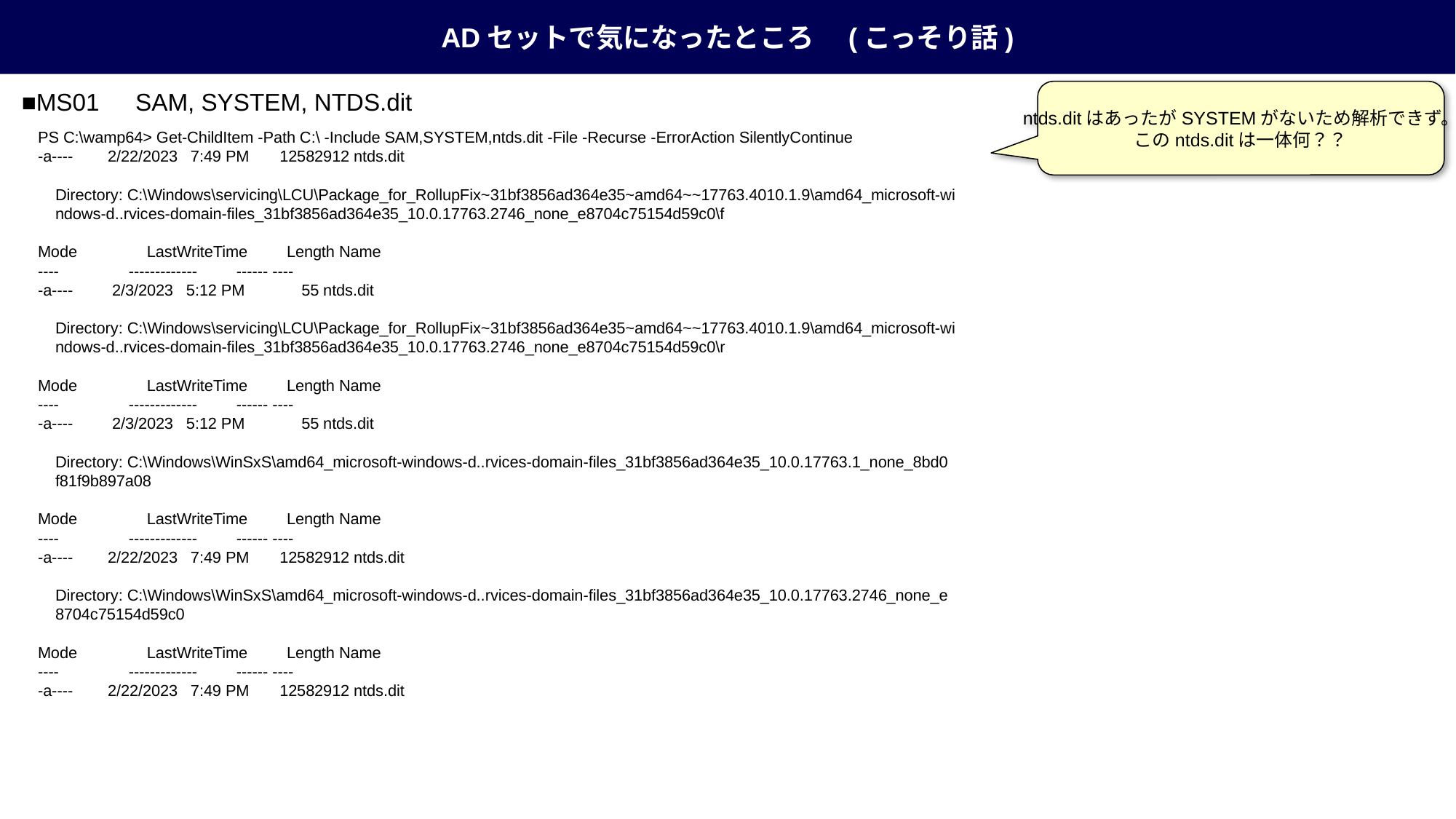

ADセットで気になったところ　(こっそり話)
■MS01　SAM, SYSTEM, NTDS.dit
ntds.ditはあったがSYSTEMがないため解析できず。
このntds.ditは一体何？？
PS C:\wamp64> Get-ChildItem -Path C:\ -Include SAM,SYSTEM,ntds.dit -File -Recurse -ErrorAction SilentlyContinue
-a----        2/22/2023   7:49 PM       12582912 ntds.dit

    Directory: C:\Windows\servicing\LCU\Package_for_RollupFix~31bf3856ad364e35~amd64~~17763.4010.1.9\amd64_microsoft-wi
    ndows-d..rvices-domain-files_31bf3856ad364e35_10.0.17763.2746_none_e8704c75154d59c0\f

Mode                LastWriteTime         Length Name
----                -------------         ------ ----
-a----         2/3/2023   5:12 PM             55 ntds.dit

    Directory: C:\Windows\servicing\LCU\Package_for_RollupFix~31bf3856ad364e35~amd64~~17763.4010.1.9\amd64_microsoft-wi
    ndows-d..rvices-domain-files_31bf3856ad364e35_10.0.17763.2746_none_e8704c75154d59c0\r

Mode                LastWriteTime         Length Name
----                -------------         ------ ----
-a----         2/3/2023   5:12 PM             55 ntds.dit

    Directory: C:\Windows\WinSxS\amd64_microsoft-windows-d..rvices-domain-files_31bf3856ad364e35_10.0.17763.1_none_8bd0
    f81f9b897a08

Mode                LastWriteTime         Length Name
----                -------------         ------ ----
-a----        2/22/2023   7:49 PM       12582912 ntds.dit

    Directory: C:\Windows\WinSxS\amd64_microsoft-windows-d..rvices-domain-files_31bf3856ad364e35_10.0.17763.2746_none_e
    8704c75154d59c0

Mode                LastWriteTime         Length Name
----                -------------         ------ ----
-a----        2/22/2023   7:49 PM       12582912 ntds.dit